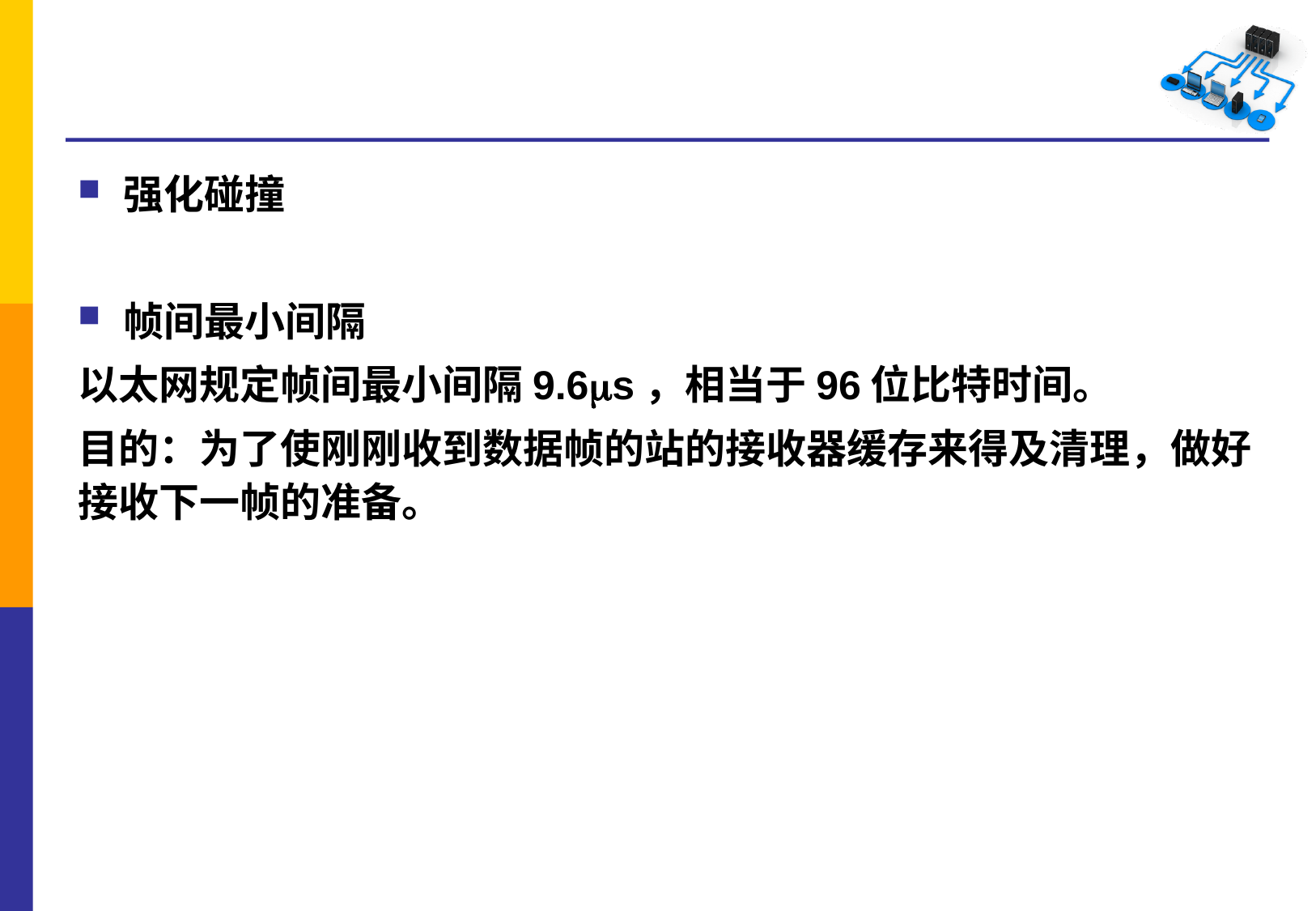

#
强化碰撞

帧间最小间隔
以太网规定帧间最小间隔9.6μs，相当于96位比特时间。
目的：为了使刚刚收到数据帧的站的接收器缓存来得及清理，做好接收下一帧的准备。